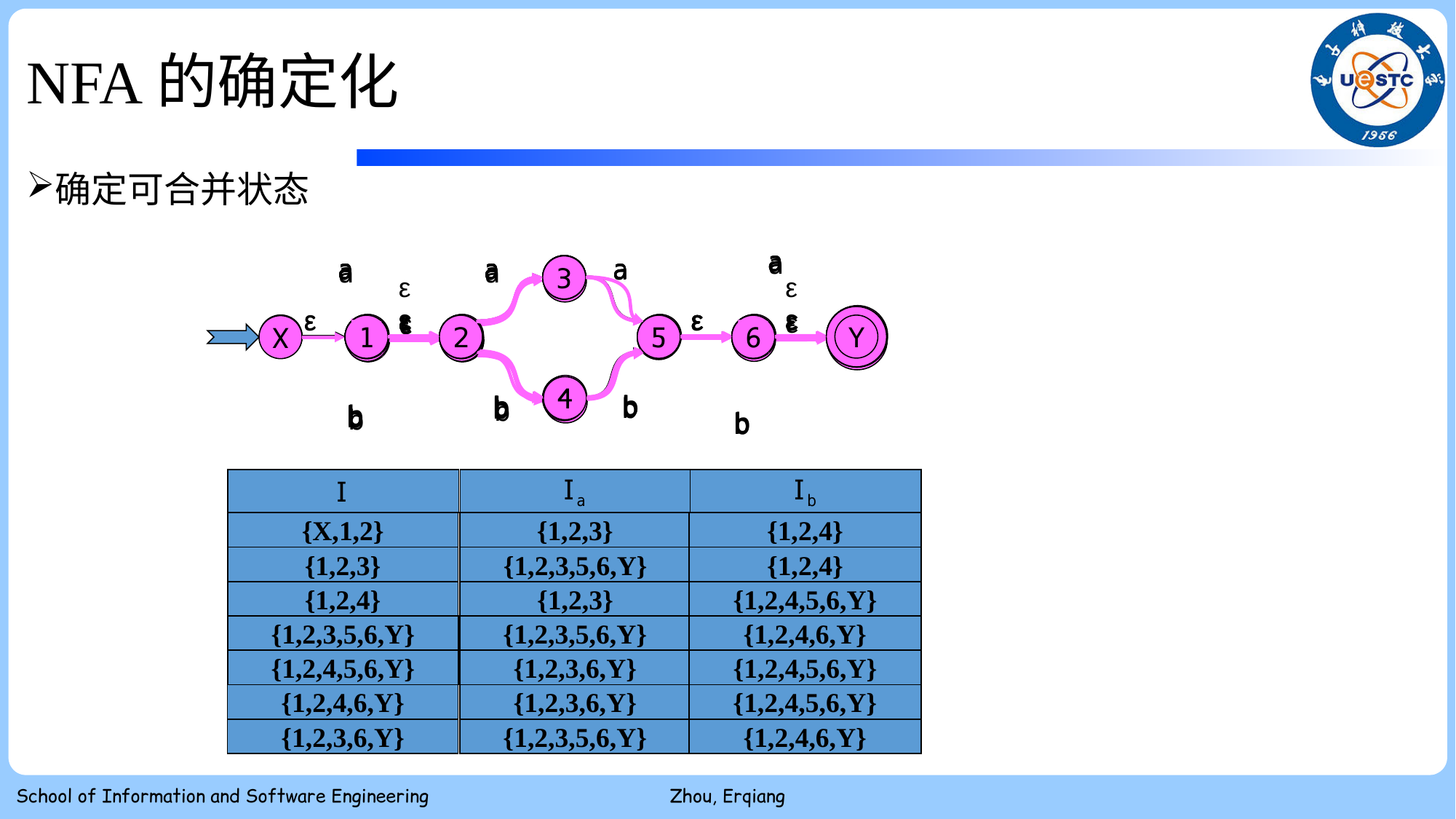

# NFA的确定化
确定可合并状态
a
b
a
b
a
a
3
ε
ε
ε
ε

Y
X
1
2
5
6

4
b
b
a
a
a
a
3
ε
ε
ε

Y
1
2
5
6
a
a
a
a
3
ε
ε
ε

Y
1
2
5
6
a
a
a
3
ε
ε

Y
1
2
6
a
a
a
3
ε
ε

Y
1
2
6
a
a
3
ε
1
2
a
a
a
3
ε
ε
ε

Y
1
2
5
6
a
a
3
ε
1
2
ε
ε

Y
1
2
6
4
b
b
b
ε
ε

Y
1
2
5
6
4
b
b
b
b
ε
ε
ε

Y
1
2
5
6
4
b
b
b
b
ε
ε
X
1
2
ε
ε

Y
1
2
6
4
b
b
b
ε
1
2
4
b
b
ε
ε
ε
1
2
5
6
4
b
b
b

Y
ε
1
2
4
b
b
I
Ia
Ib
{X,1,2}
{1,2,3}
{1,2,4}
{1,2,3}
{1,2,3,5,6,Y}
{1,2,4}
{1,2,4}
{1,2,3}
{1,2,4,5,6,Y}
{1,2,3,5,6,Y}
{1,2,3,5,6,Y}
{1,2,4,6,Y}
{1,2,4,5,6,Y}
{1,2,3,6,Y}
{1,2,4,5,6,Y}
{1,2,4,6,Y}
{1,2,3,6,Y}
{1,2,4,5,6,Y}
{1,2,3,6,Y}
{1,2,3,5,6,Y}
{1,2,4,6,Y}
School of Information and Software Engineering
Zhou, Erqiang
15